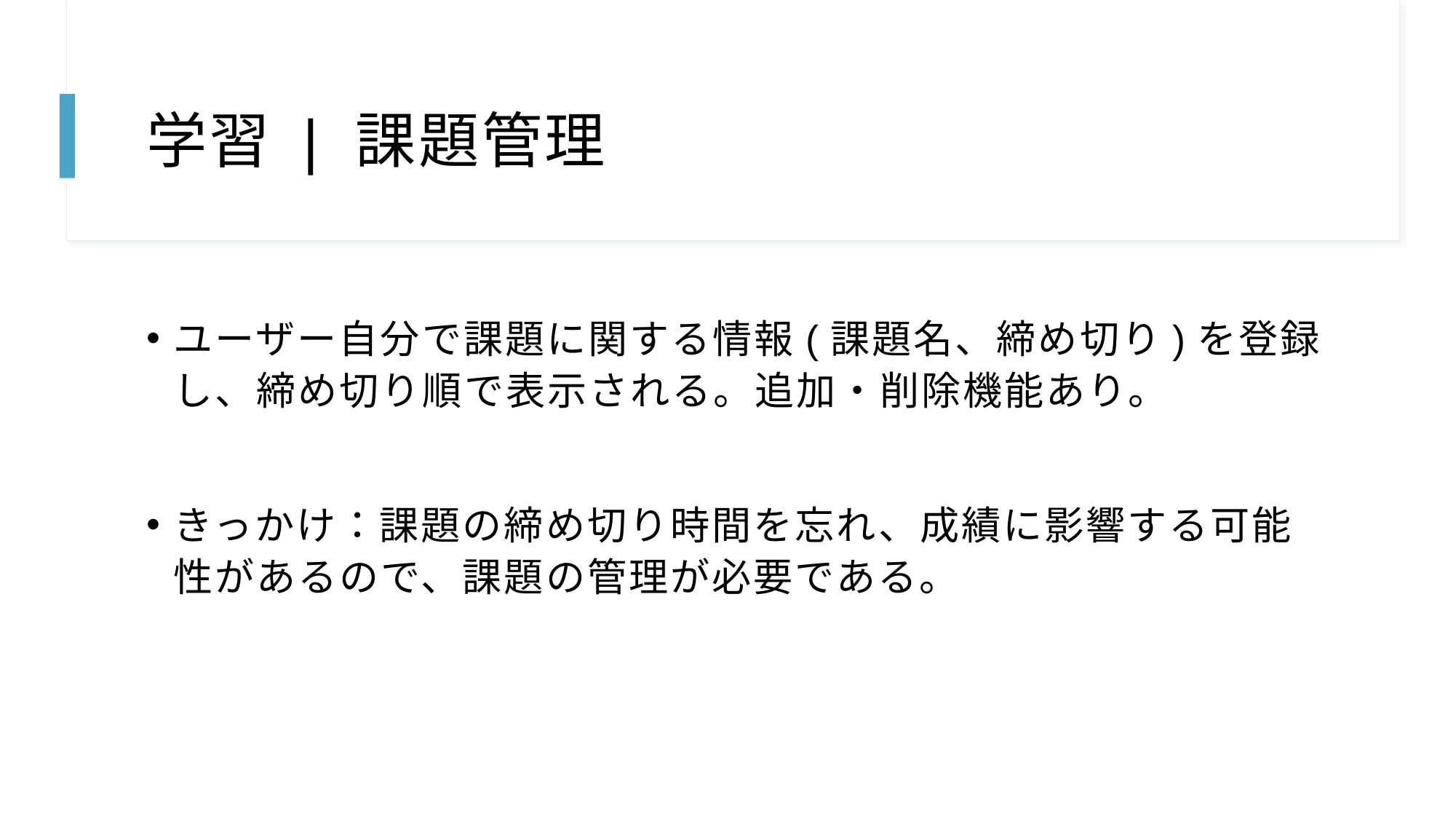

# 学習 | 課題管理
ユーザー自分で課題に関する情報(課題名、締め切り)を登録し、締め切り順で表示される。追加・削除機能あり。

きっかけ：課題の締め切り時間を忘れ、成績に影響する可能性があるので、課題の管理が必要である。